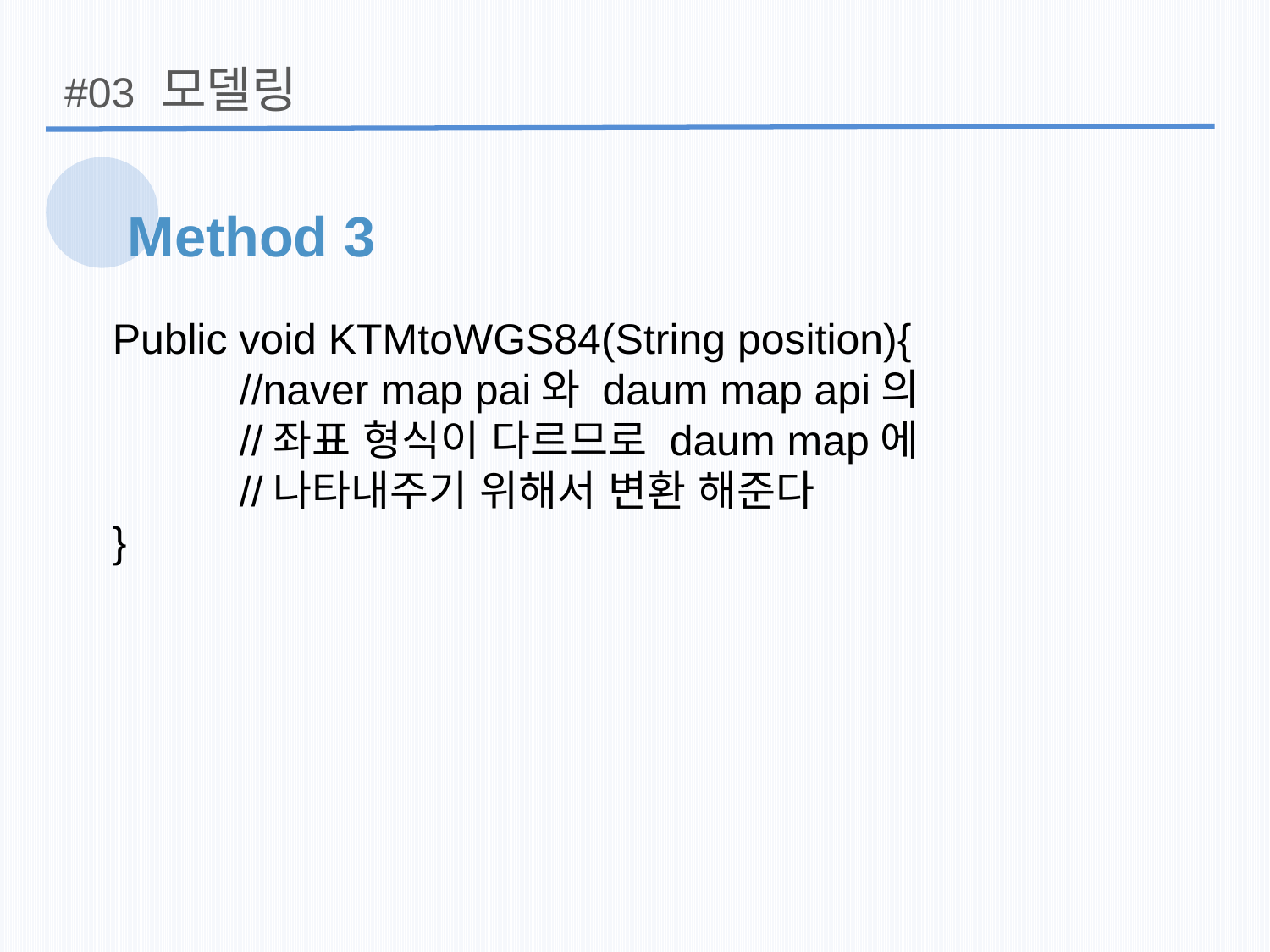

모델링
#03

Method 3
Public void KTMtoWGS84(String position){
	//naver map pai와 daum map api의
	//좌표 형식이 다르므로 daum map에
	//나타내주기 위해서 변환 해준다
}